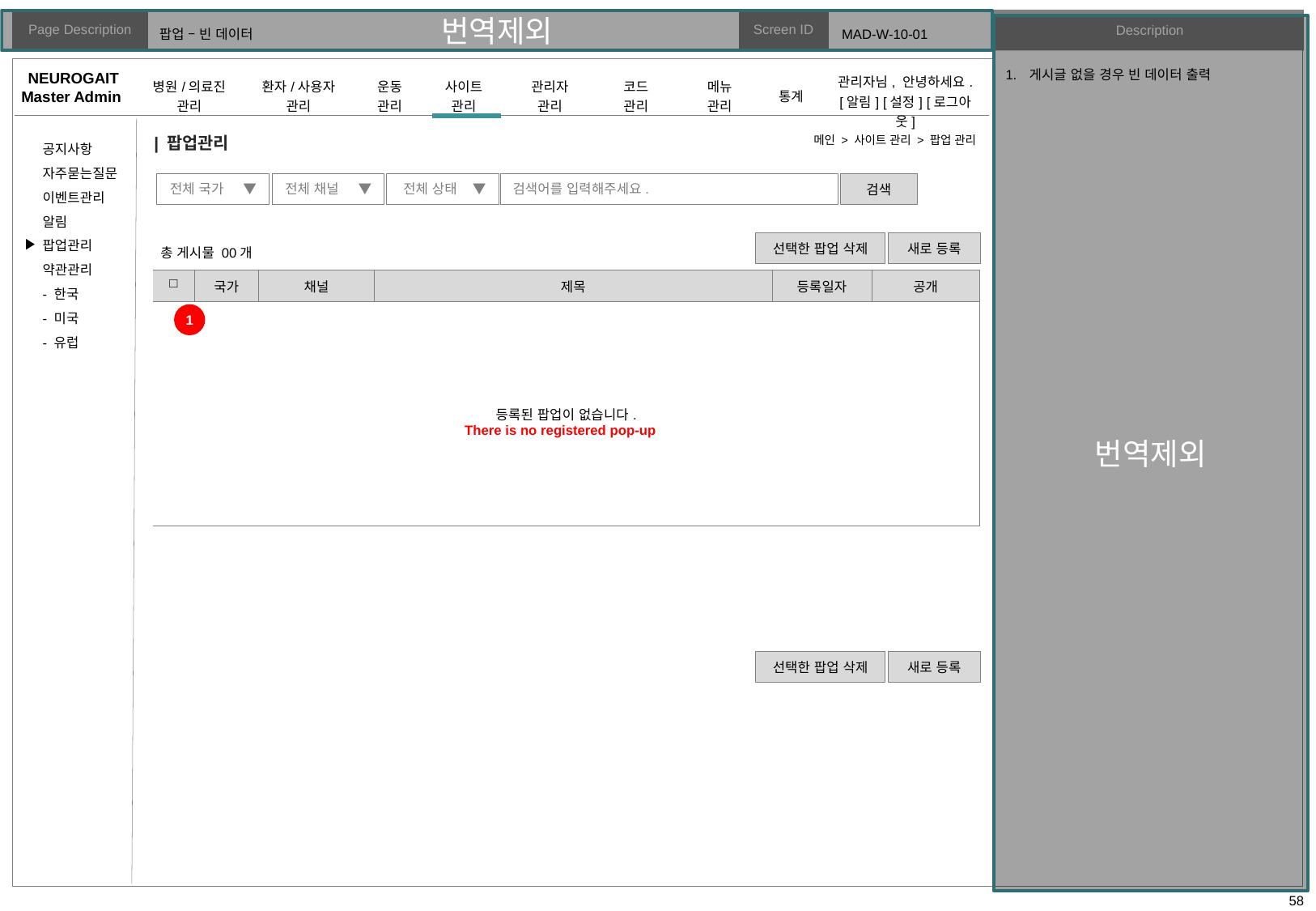

# 팝업 – 빈 데이터
MAD-W-10-01
게시글 없을 경우 빈 데이터 출력

| 팝업관리
메인 > 사이트 관리 > 팝업 관리

전체 국가     ▼

검색어를 입력해주세요.

전체 채널     ▼

전체 상태    ▼

검색
▶

선택한 팝업 삭제

새로 등록
총 게시물 00개
| □ | 국가 | 채널 | 제목 | 등록일자 | 공개 |
| --- | --- | --- | --- | --- | --- |
| 등록된 팝업이 없습니다. |  |  |  |  |  |
1
There is no registered pop-up

선택한 팝업 삭제

새로 등록